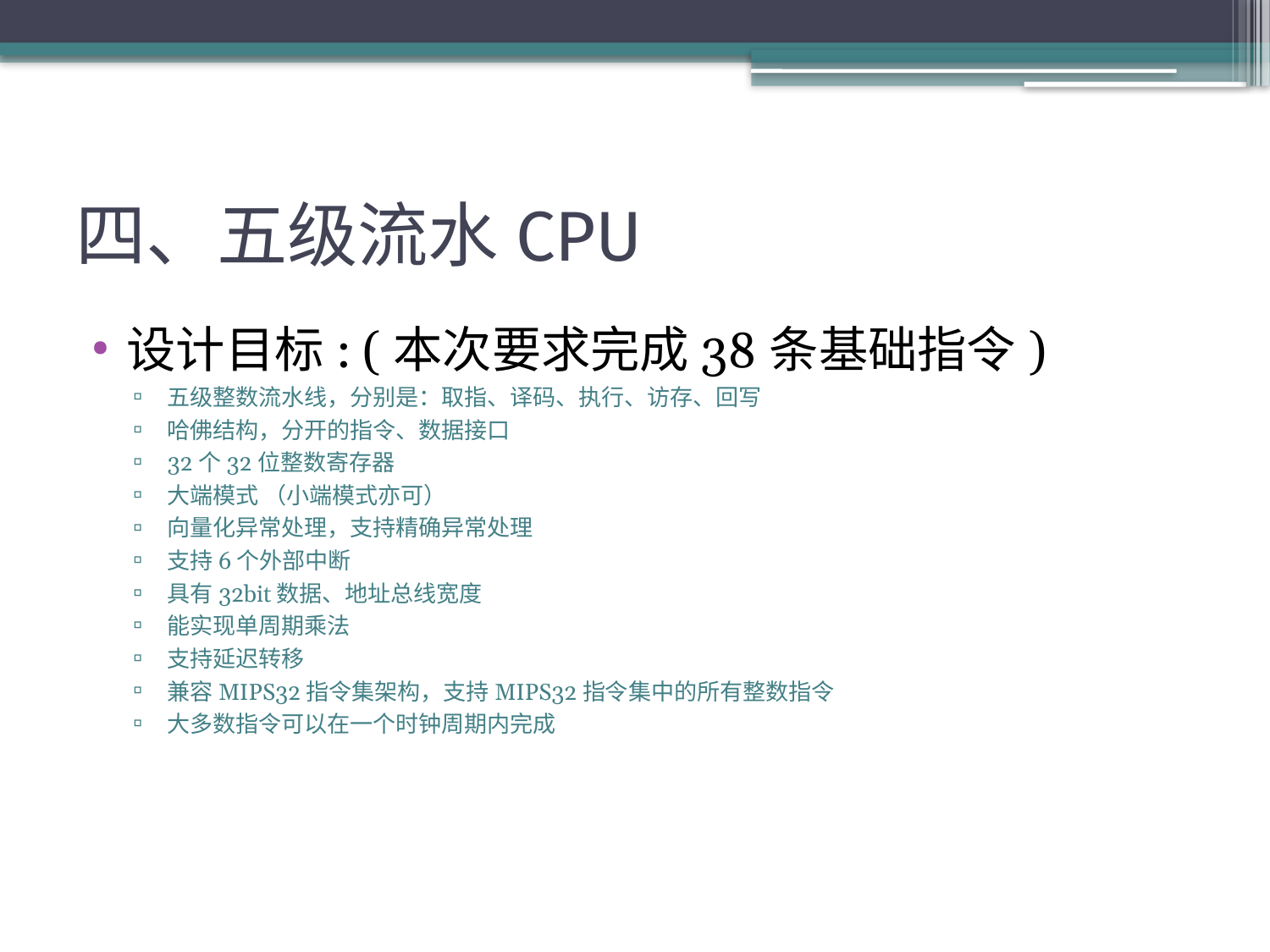

# 四、五级流水CPU
设计目标: (本次要求完成38条基础指令)
五级整数流水线，分别是：取指、译码、执行、访存、回写
哈佛结构，分开的指令、数据接口
32个32位整数寄存器
大端模式 （小端模式亦可）
向量化异常处理，支持精确异常处理
支持6个外部中断
具有32bit数据、地址总线宽度
能实现单周期乘法
支持延迟转移
兼容MIPS32指令集架构，支持MIPS32指令集中的所有整数指令
大多数指令可以在一个时钟周期内完成